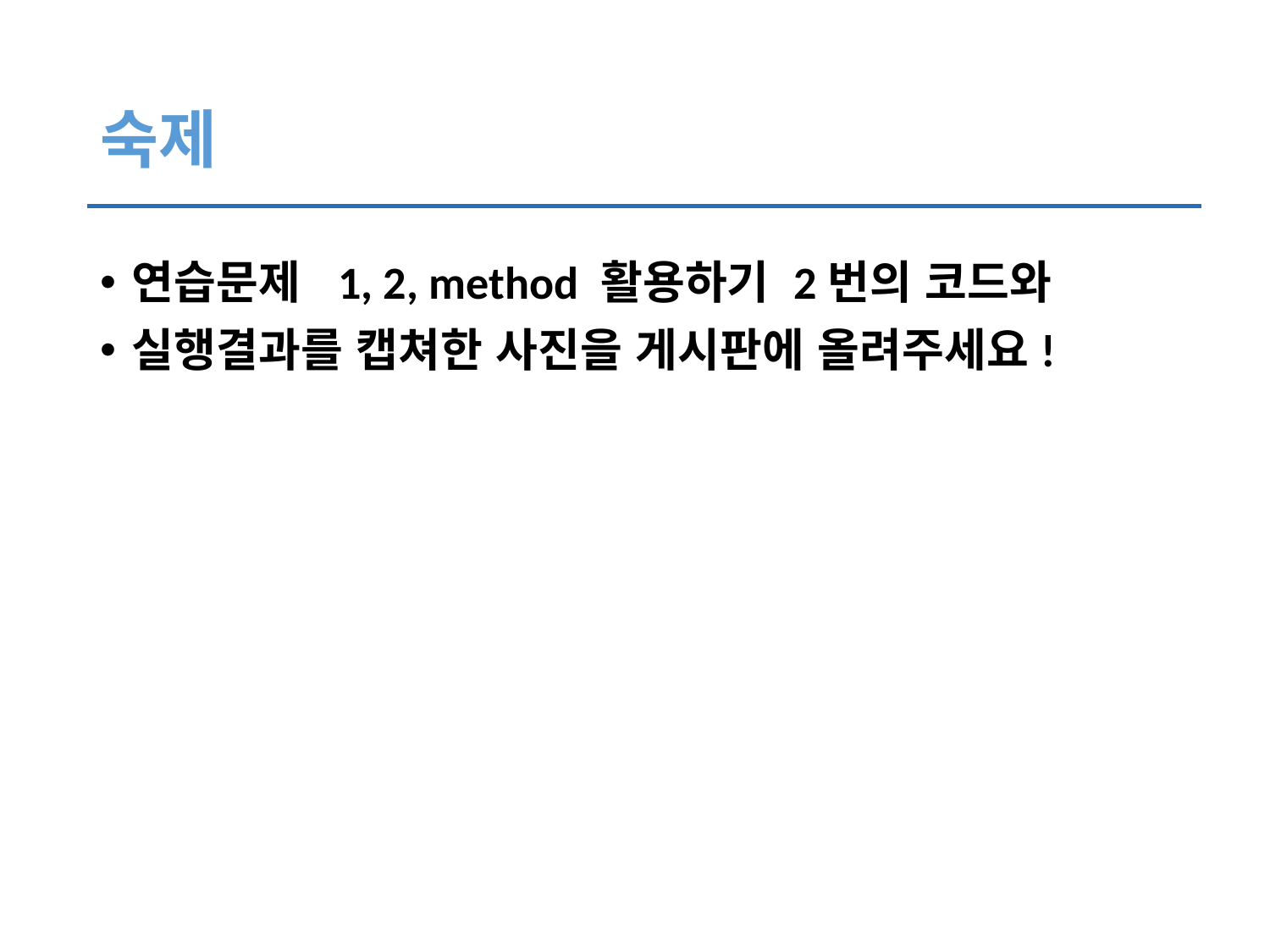

# 숙제
연습문제  1, 2, method 활용하기 2번의 코드와
실행결과를 캡쳐한 사진을 게시판에 올려주세요!